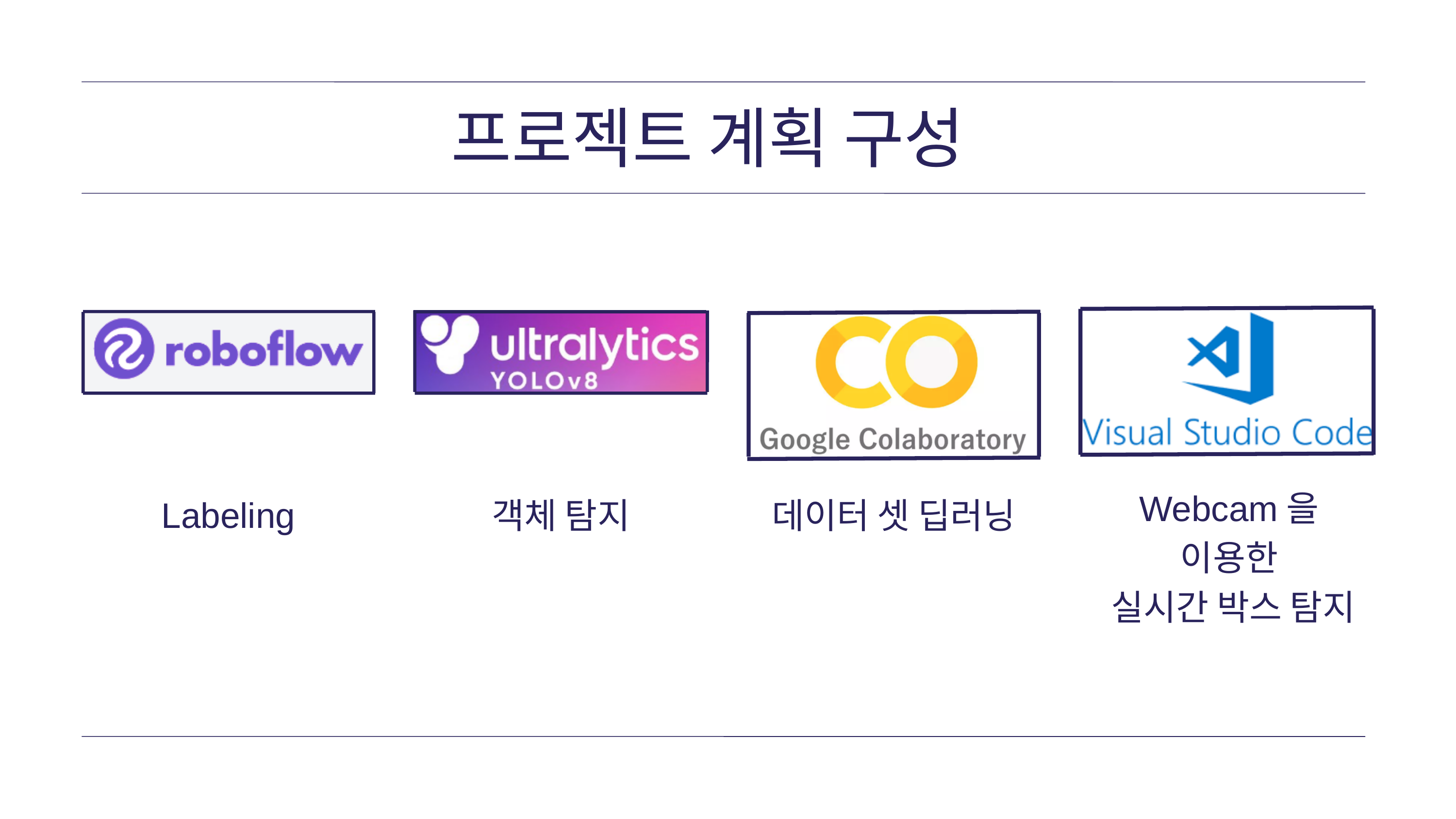

프로젝트 계획 구성

Webcam을
이용한
실시간 박스 탐지
Labeling
객체 탐지
데이터 셋 딥러닝